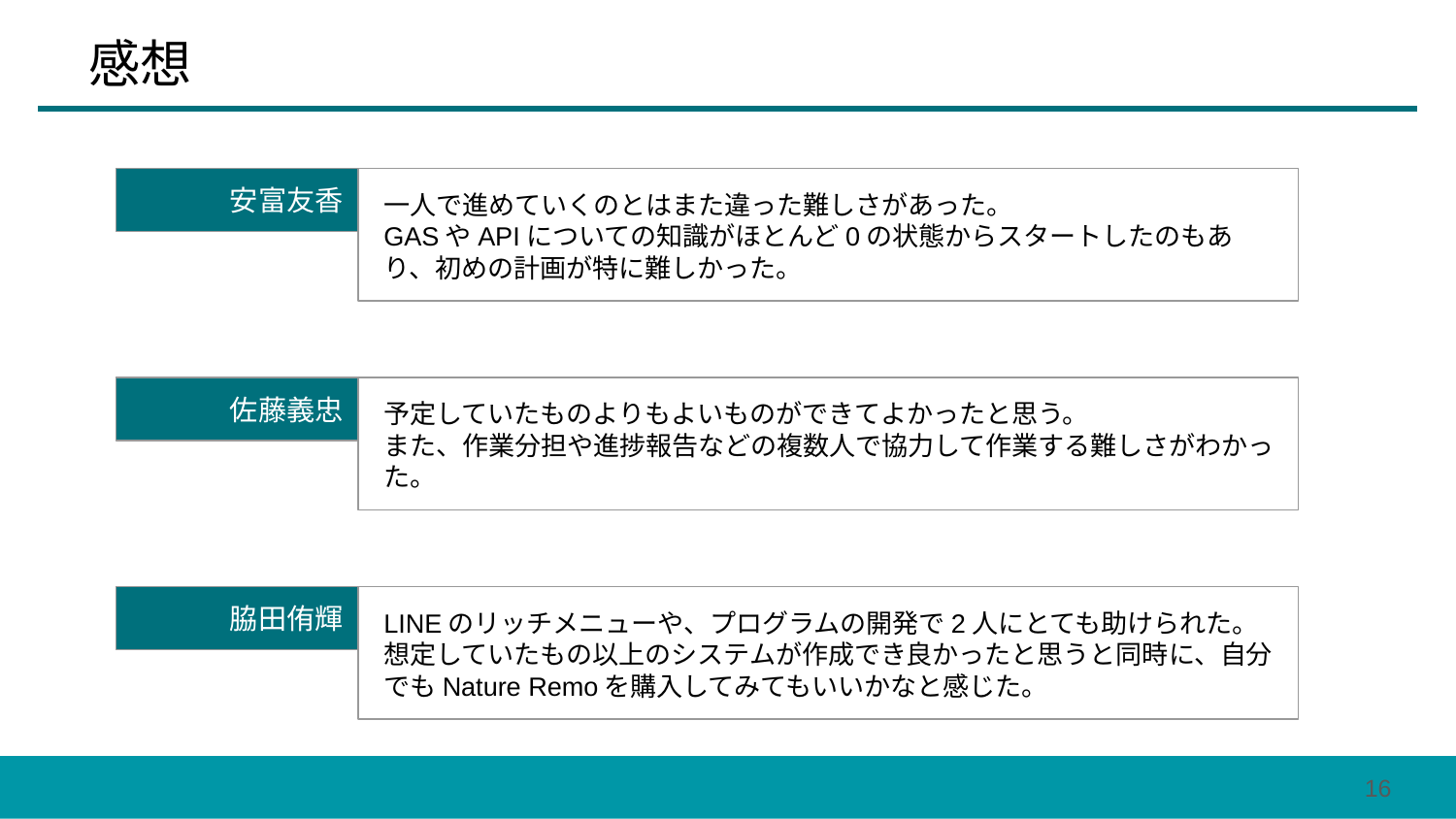

# 感想
安富友香
一人で進めていくのとはまた違った難しさがあった。
GASやAPIについての知識がほとんど0の状態からスタートしたのもあり、初めの計画が特に難しかった。
佐藤義忠
予定していたものよりもよいものができてよかったと思う。
また、作業分担や進捗報告などの複数人で協力して作業する難しさがわかった。
脇田侑輝
LINEのリッチメニューや、プログラムの開発で2人にとても助けられた。
想定していたもの以上のシステムが作成でき良かったと思うと同時に、自分でもNature Remoを購入してみてもいいかなと感じた。
16